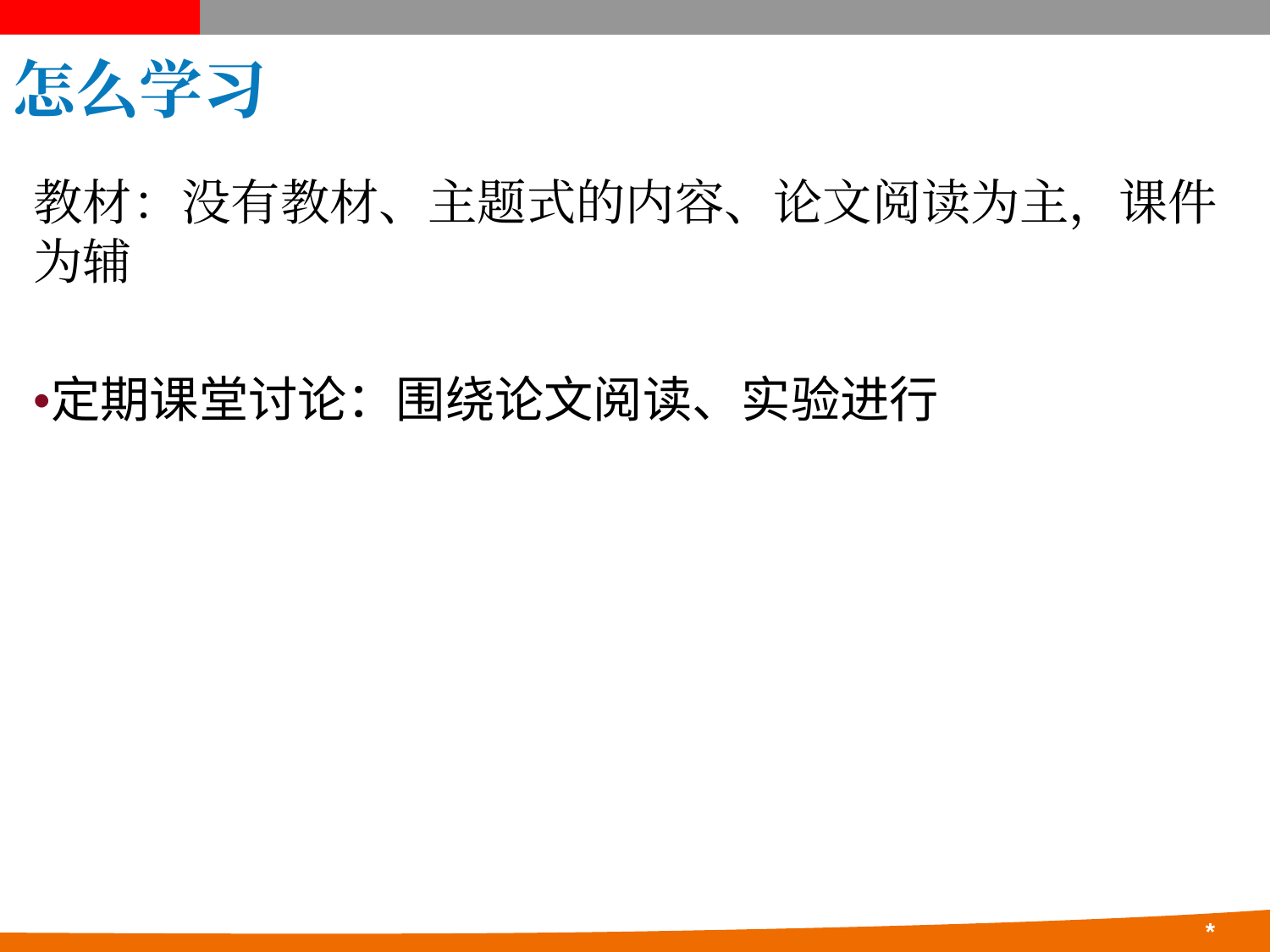

# 怎么学习
教材：没有教材、主题式的内容、论文阅读为主，课件为辅

定期课堂讨论：围绕论文阅读、实验进行